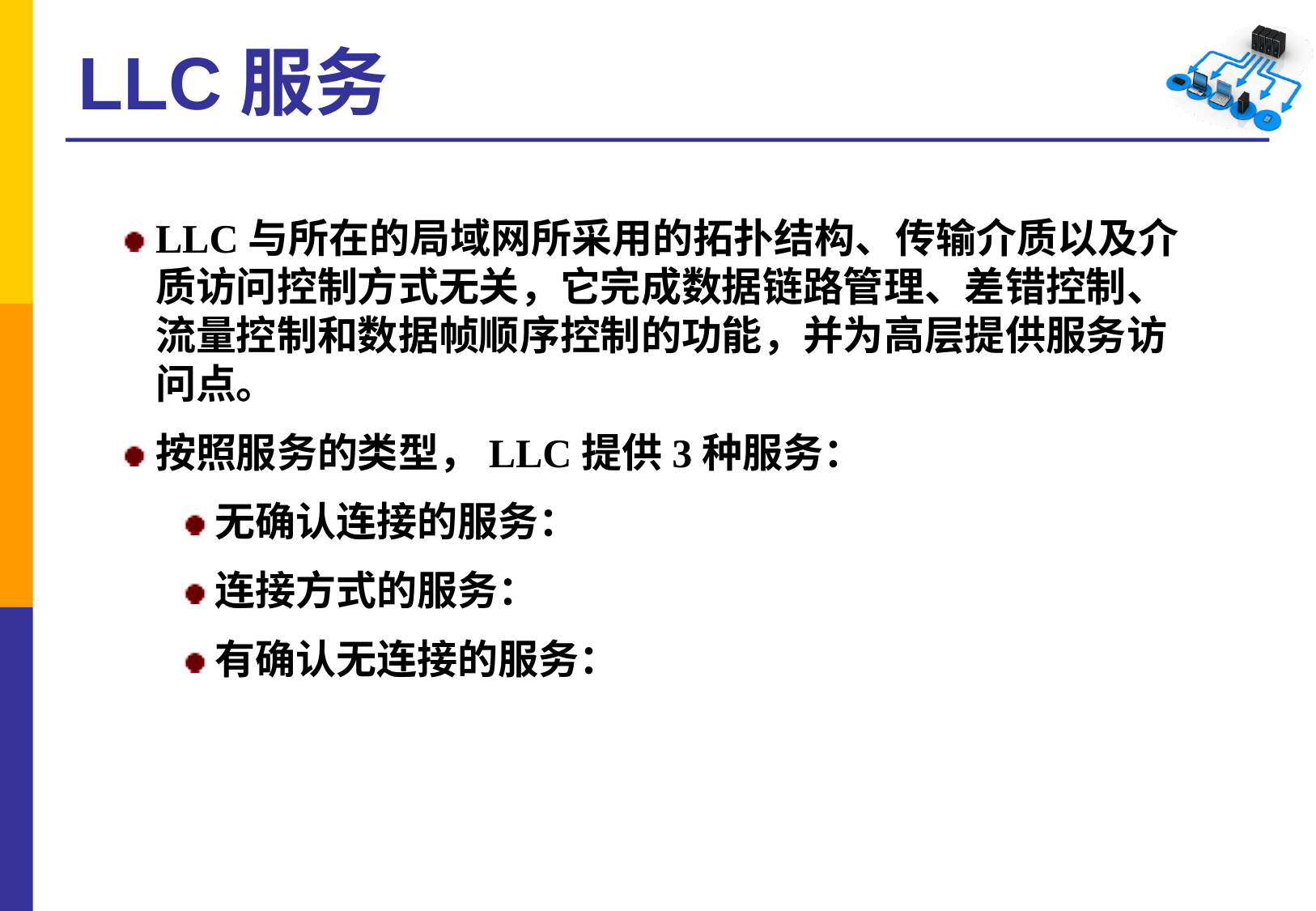

# LLC服务
LLC与所在的局域网所采用的拓扑结构、传输介质以及介质访问控制方式无关，它完成数据链路管理、差错控制、流量控制和数据帧顺序控制的功能，并为高层提供服务访问点。
按照服务的类型，LLC提供3种服务：
无确认连接的服务：
连接方式的服务：
有确认无连接的服务：